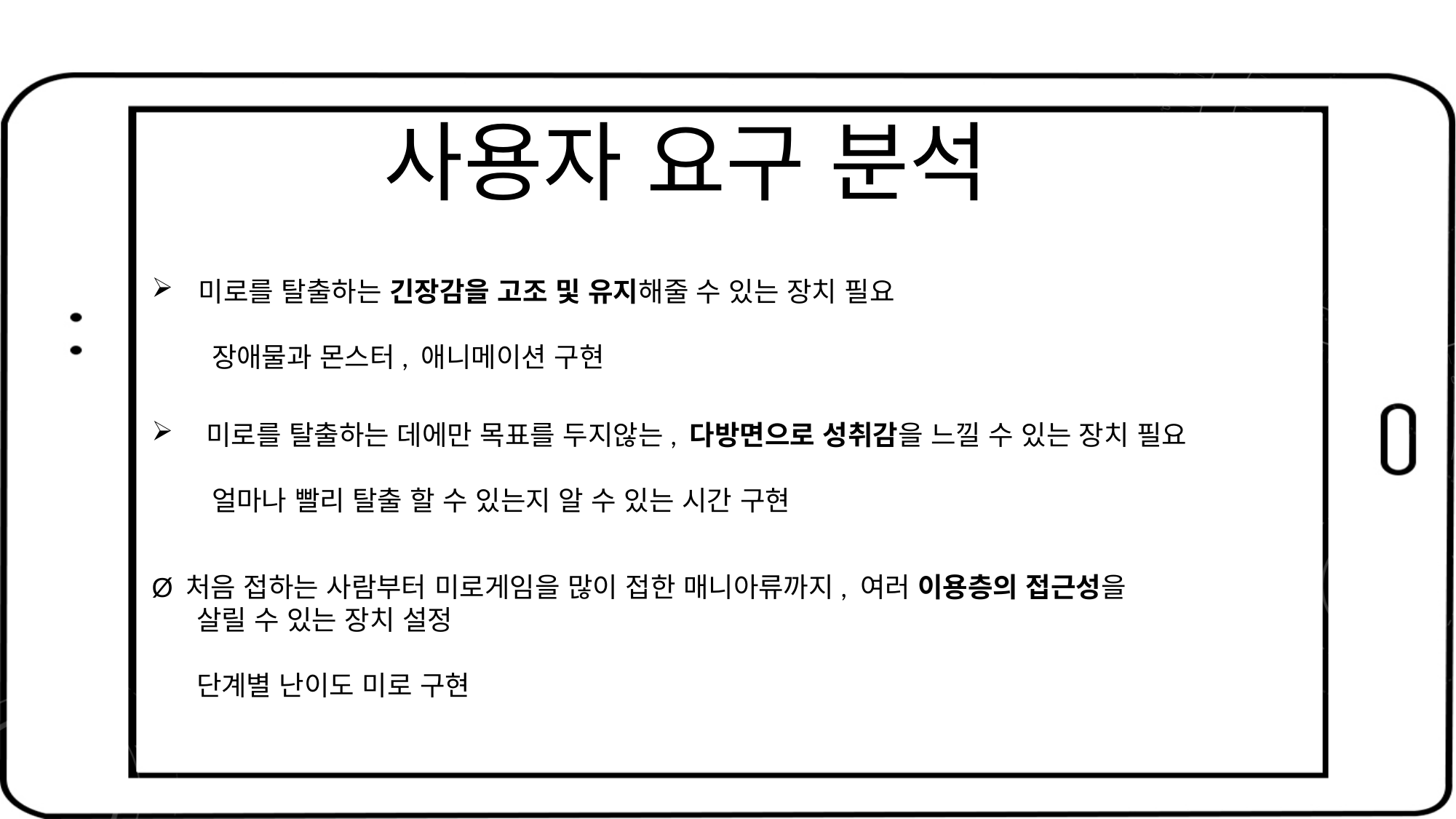

# 사용자 요구 분석
 미로를 탈출하는 긴장감을 고조 및 유지해줄 수 있는 장치 필요

       장애물과 몬스터, 애니메이션 구현

  미로를 탈출하는 데에만 목표를 두지않는, 다방면으로 성취감을 느낄 수 있는 장치 필요

       얼마나 빨리 탈출 할 수 있는지 알 수 있는 시간 구현

Ø 처음 접하는 사람부터 미로게임을 많이 접한 매니아류까지, 여러 이용층의 접근성을
     살릴 수 있는 장치 설정

     단계별 난이도 미로 구현